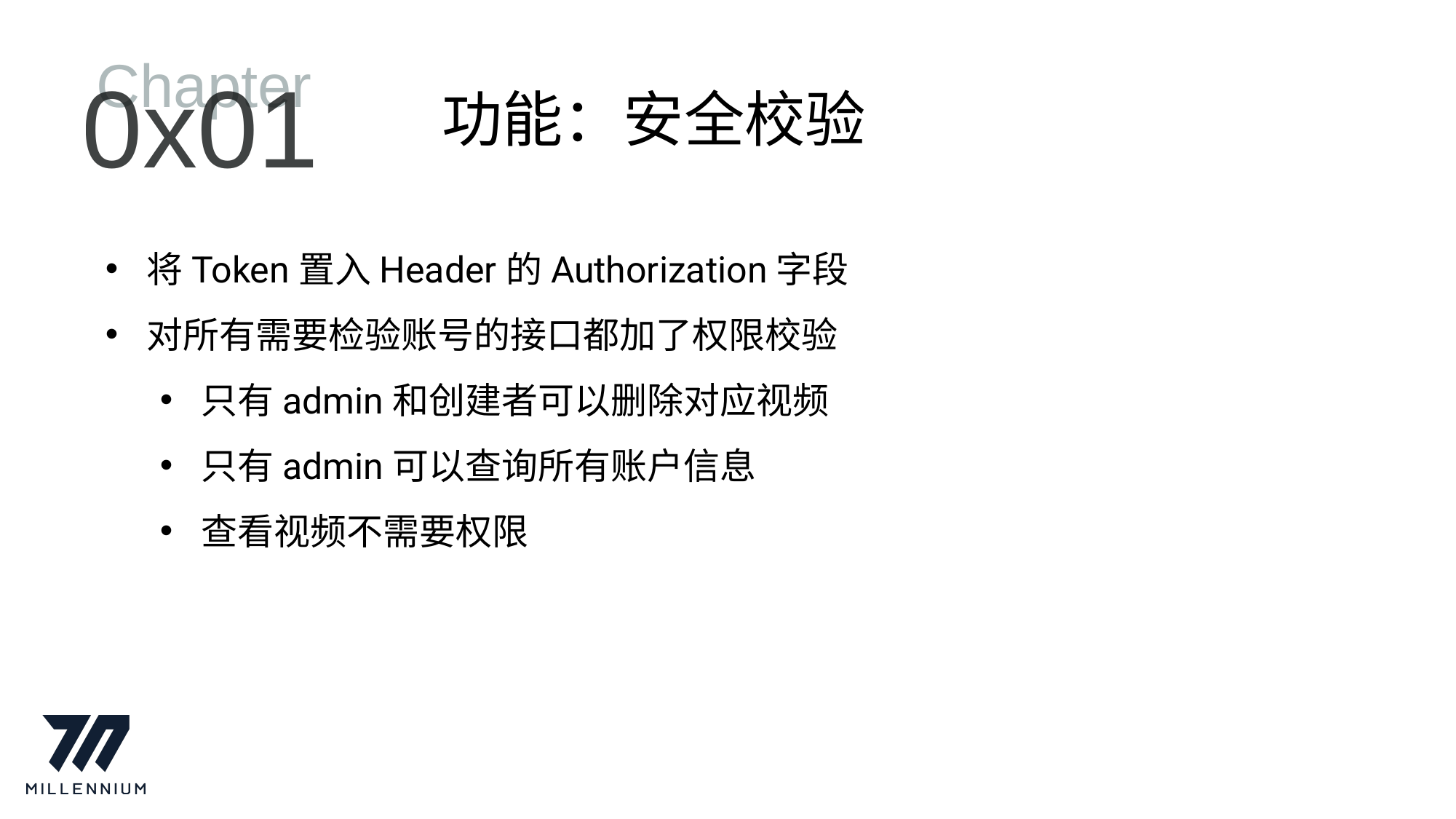

0x01
# 功能：安全校验
将Token置入Header的Authorization字段
对所有需要检验账号的接口都加了权限校验
只有admin和创建者可以删除对应视频
只有admin可以查询所有账户信息
查看视频不需要权限